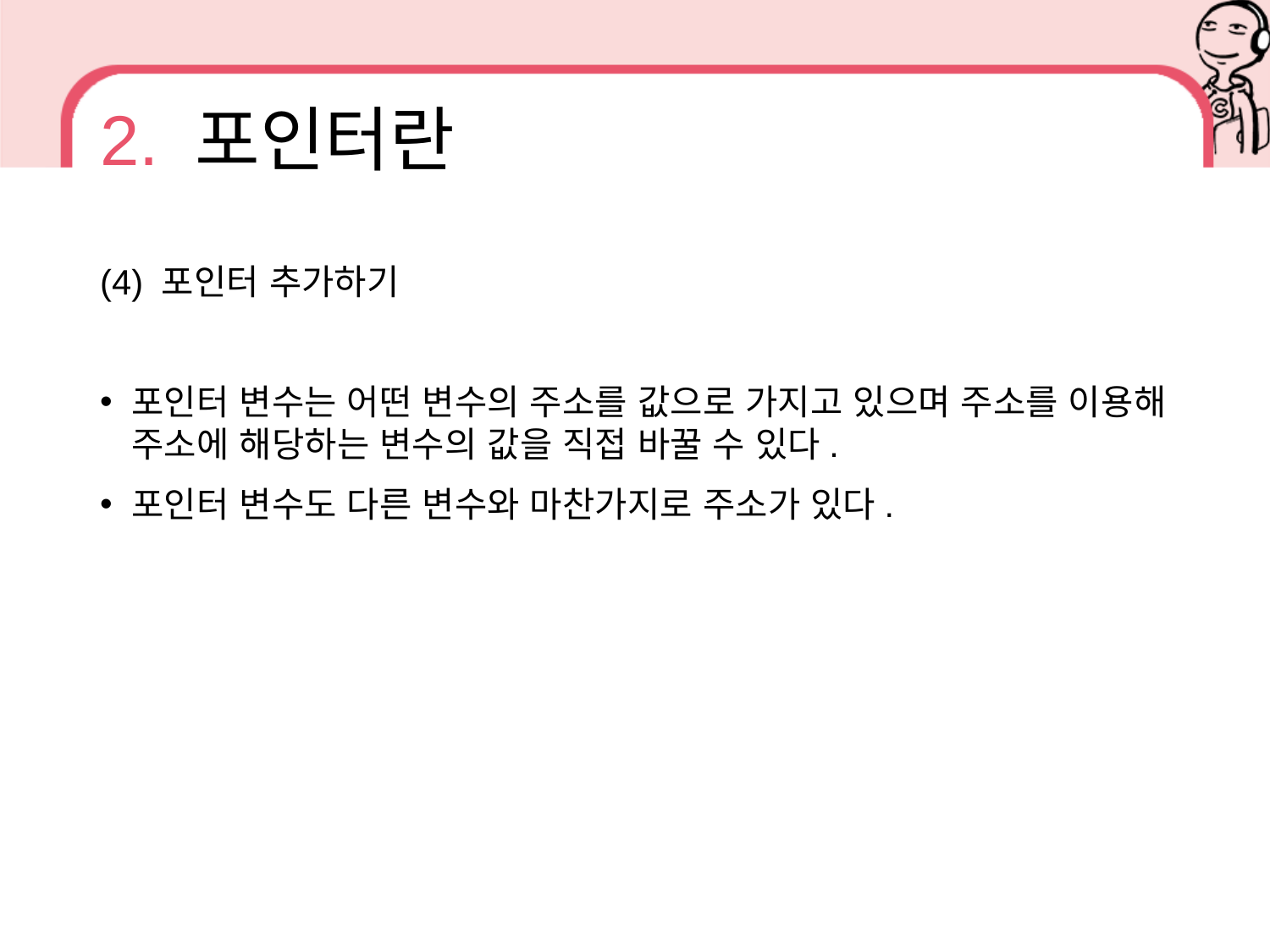

# 2. 포인터란
(4) 포인터 추가하기

포인터 변수는 어떤 변수의 주소를 값으로 가지고 있으며 주소를 이용해 주소에 해당하는 변수의 값을 직접 바꿀 수 있다.
포인터 변수도 다른 변수와 마찬가지로 주소가 있다.